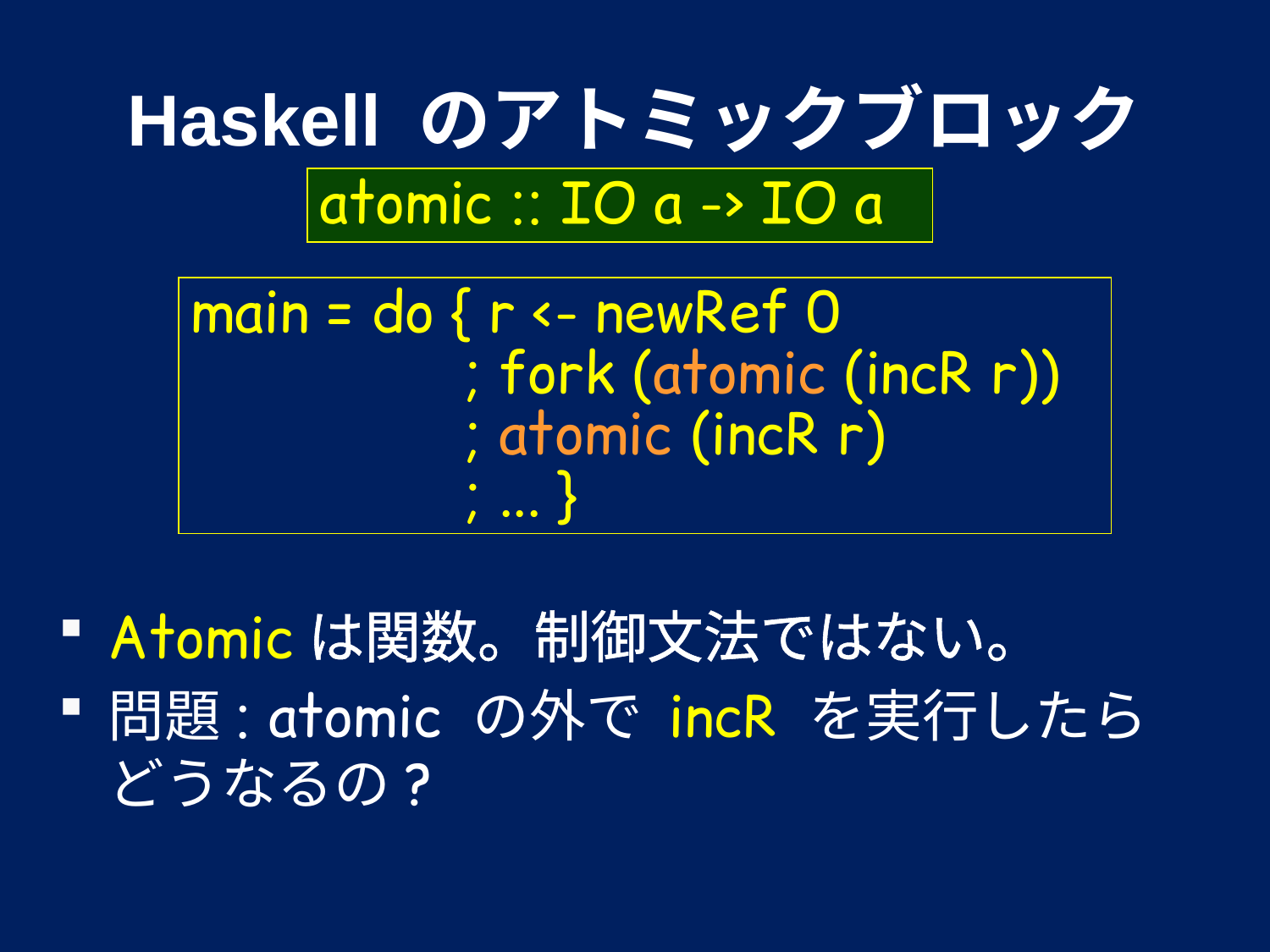

# Haskell のアトミックブロック
atomic :: IO a -> IO a
main = do { r <- newRef 0
	; fork (atomic (incR r))
	; atomic (incR r)
	; ... }
Atomicは関数。制御文法ではない。
問題: atomic の外で incR を実行したらどうなるの?